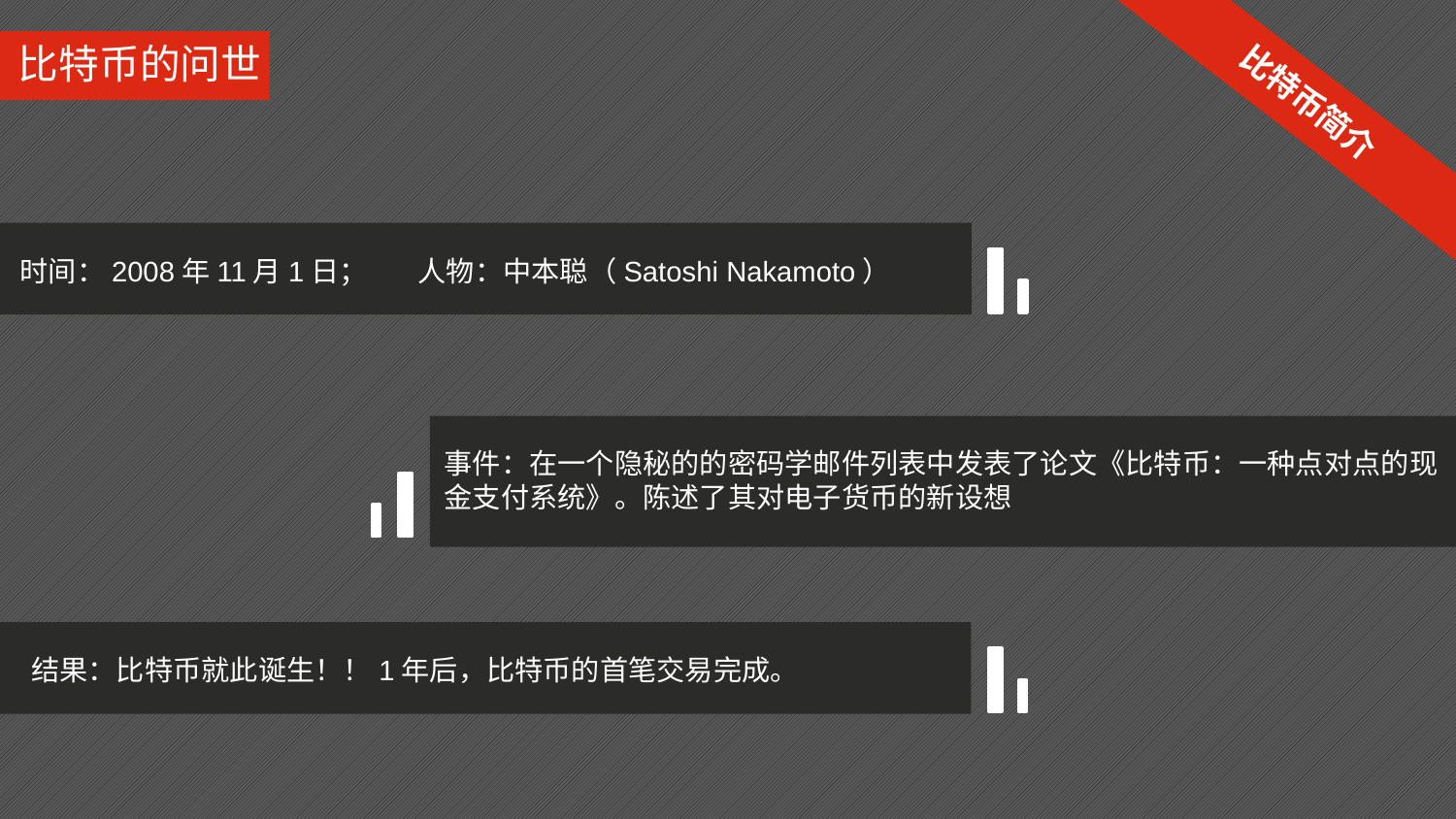

比特币的问世

比特币简介

时间：2008年11月1日；        人物：中本聪（Satoshi Nakamoto）

事件：在一个隐秘的的密码学邮件列表中发表了论文《比特币：一种点对点的现金支付系统》。陈述了其对电子货币的新设想

结果：比特币就此诞生！！1年后，比特币的首笔交易完成。